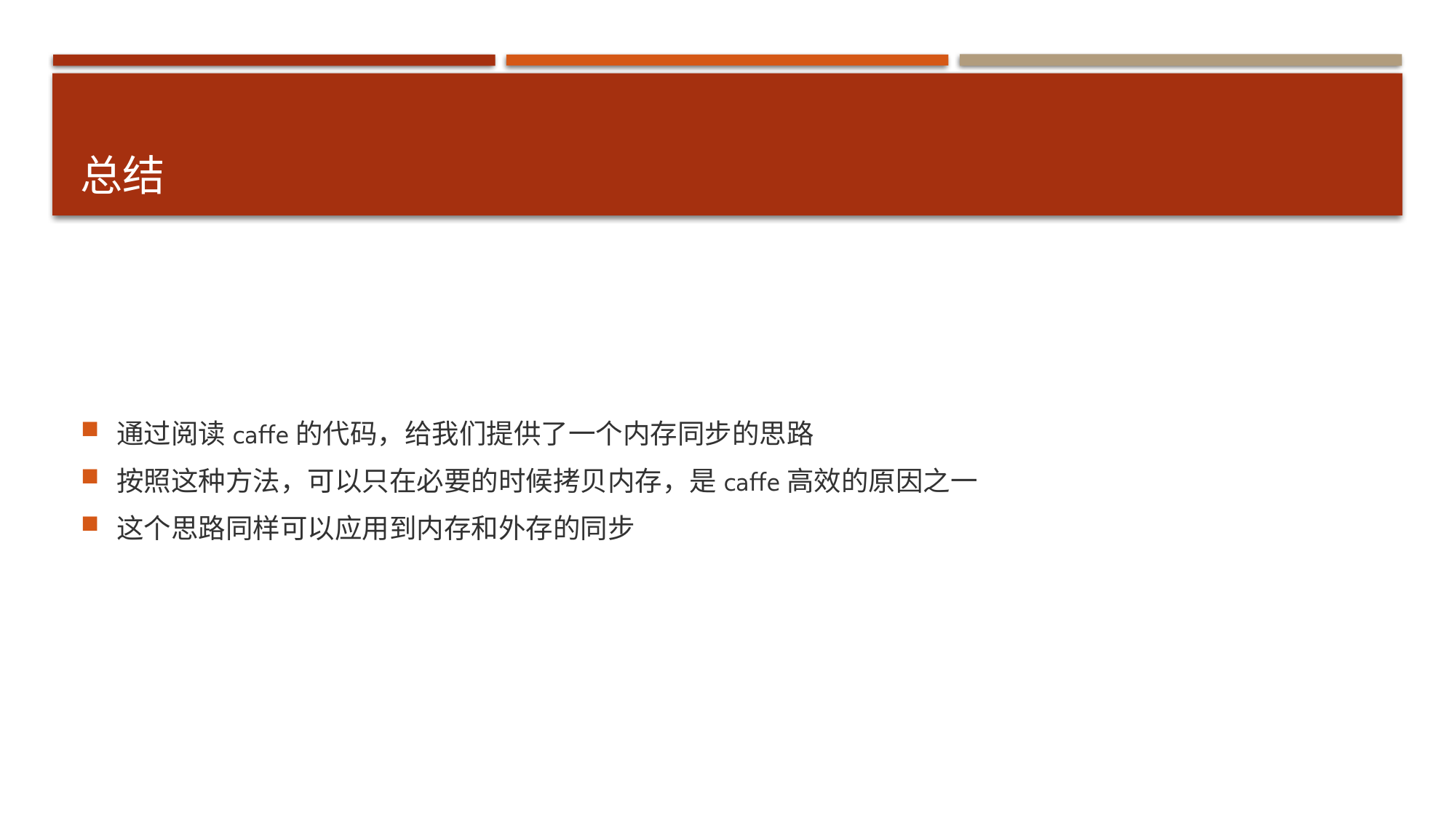

# 总结
通过阅读caffe的代码，给我们提供了一个内存同步的思路
按照这种方法，可以只在必要的时候拷贝内存，是caffe高效的原因之一
这个思路同样可以应用到内存和外存的同步